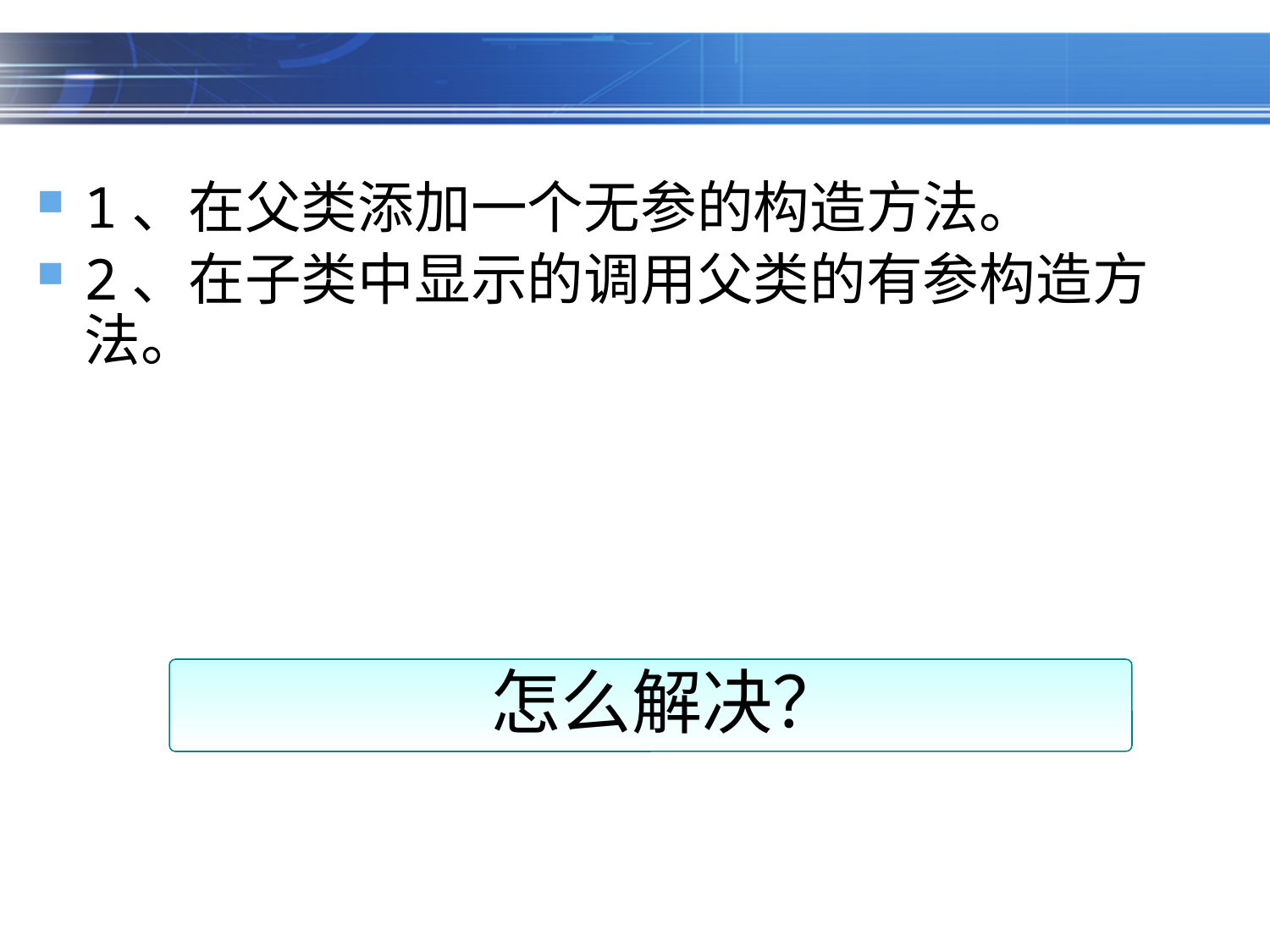

1、在父类添加一个无参的构造方法。
2、在子类中显示的调用父类的有参构造方法。

 怎么解决？